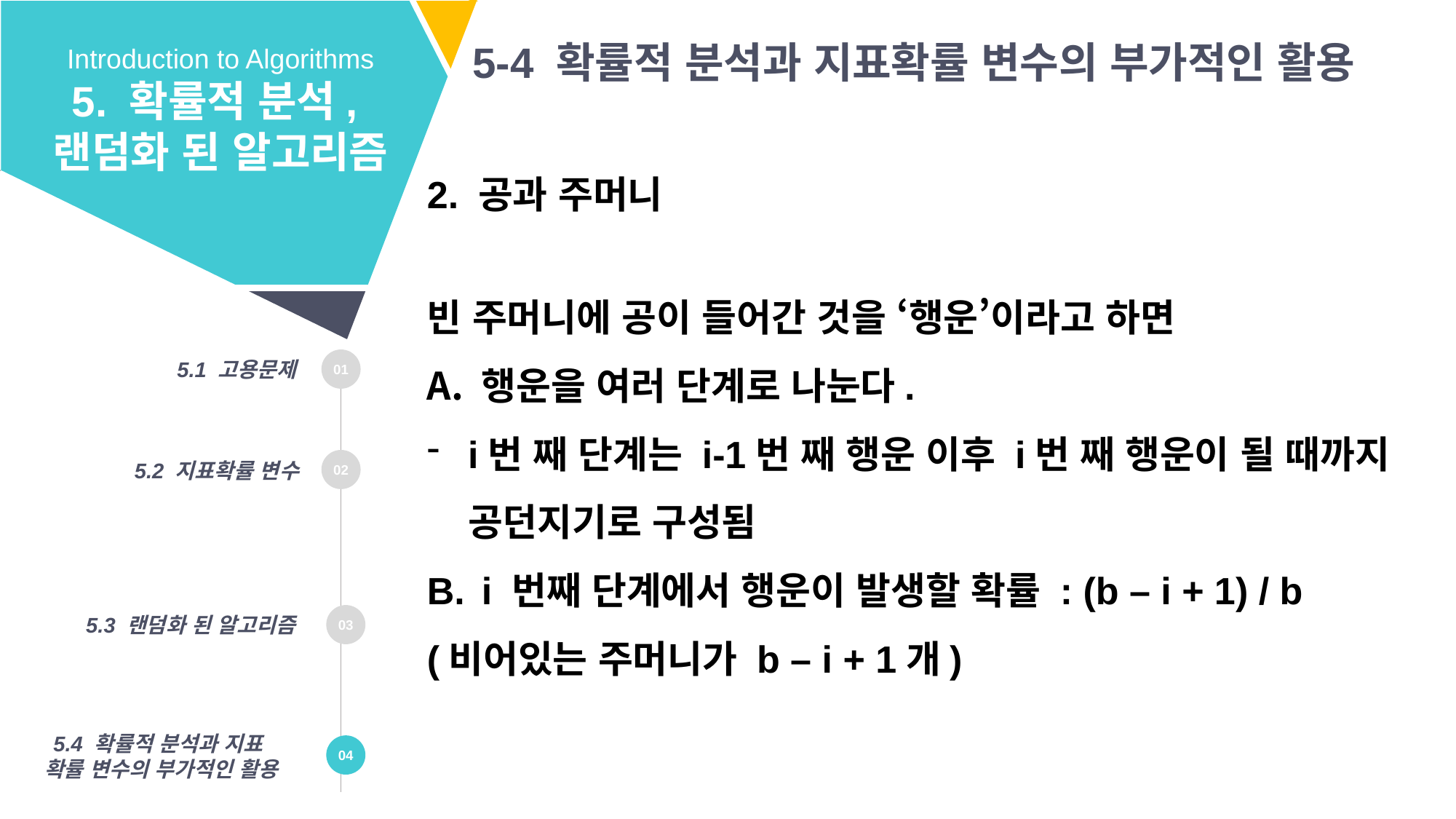

5-4 확률적 분석과 지표확률 변수의 부가적인 활용
Introduction to Algorithms
5. 확률적 분석,
랜덤화 된 알고리즘
2. 공과 주머니
빈 주머니에 공이 들어간 것을 ‘행운’이라고 하면
행운을 여러 단계로 나눈다.
i번 째 단계는 i-1번 째 행운 이후 i번 째 행운이 될 때까지 공던지기로 구성됨
i 번째 단계에서 행운이 발생할 확률 : (b – i + 1) / b
(비어있는 주머니가 b – i + 1개)
01
5.1 고용문제
02
5.2 지표확률 변수
03
5.3 랜덤화 된 알고리즘
5.4 확률적 분석과 지표
확률 변수의 부가적인 활용
04